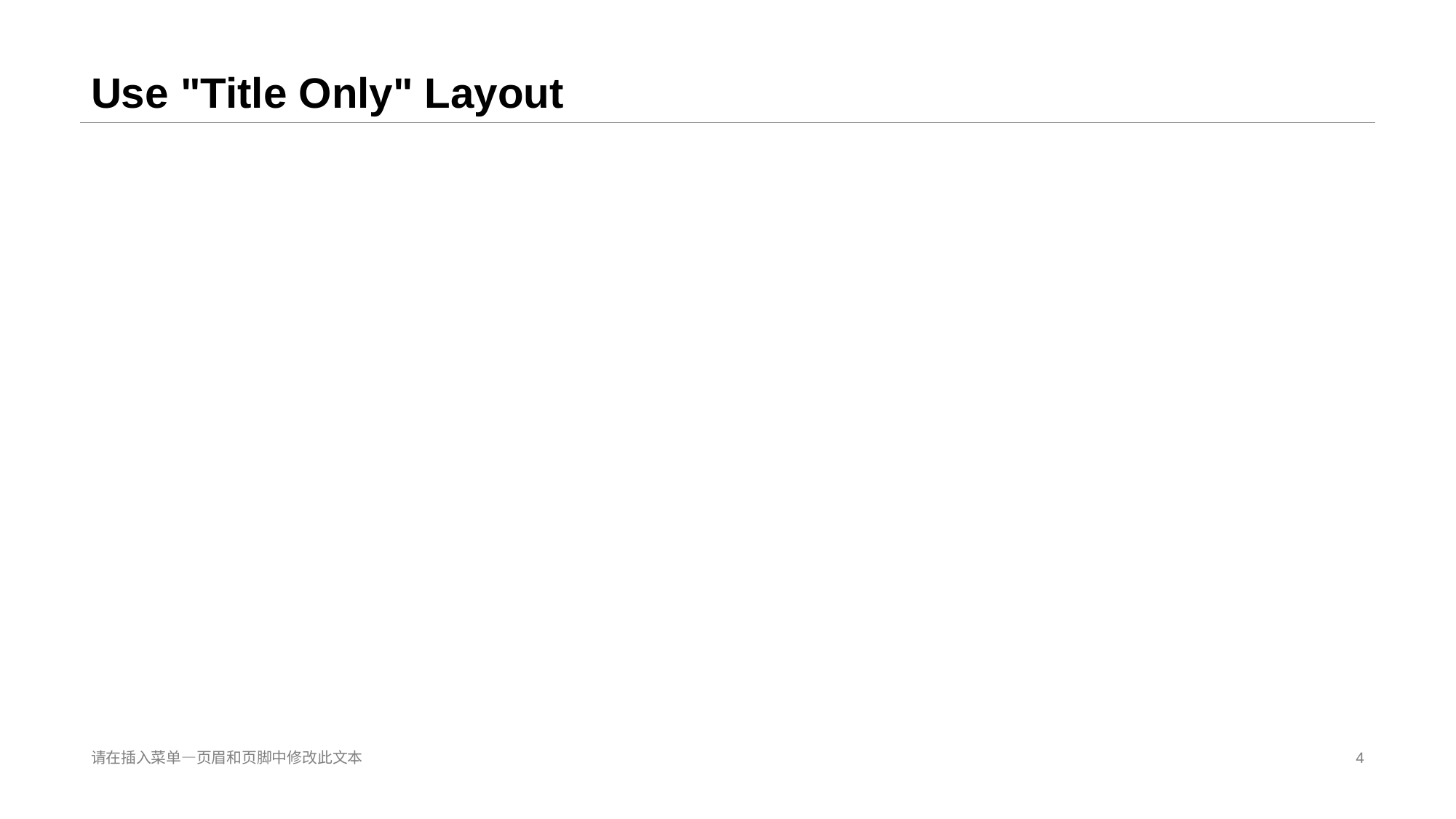

# Use "Title Only" Layout
请在插入菜单—页眉和页脚中修改此文本
4